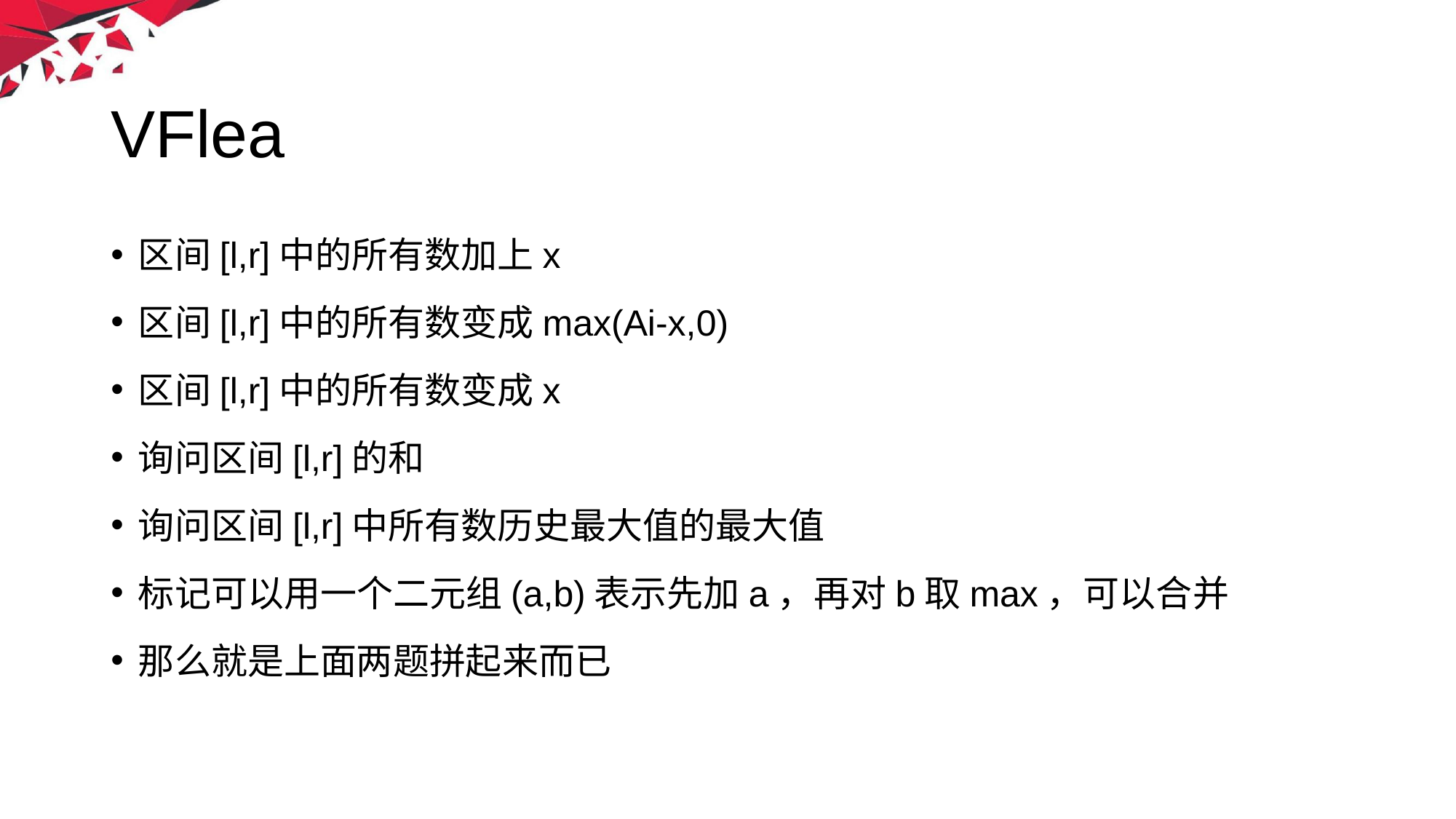

# VFlea
区间[l,r]中的所有数加上x
区间[l,r]中的所有数变成max(Ai-x,0)
区间[l,r]中的所有数变成x
询问区间[l,r]的和
询问区间[l,r]中所有数历史最大值的最大值
标记可以用一个二元组(a,b)表示先加a，再对b取max，可以合并
那么就是上面两题拼起来而已